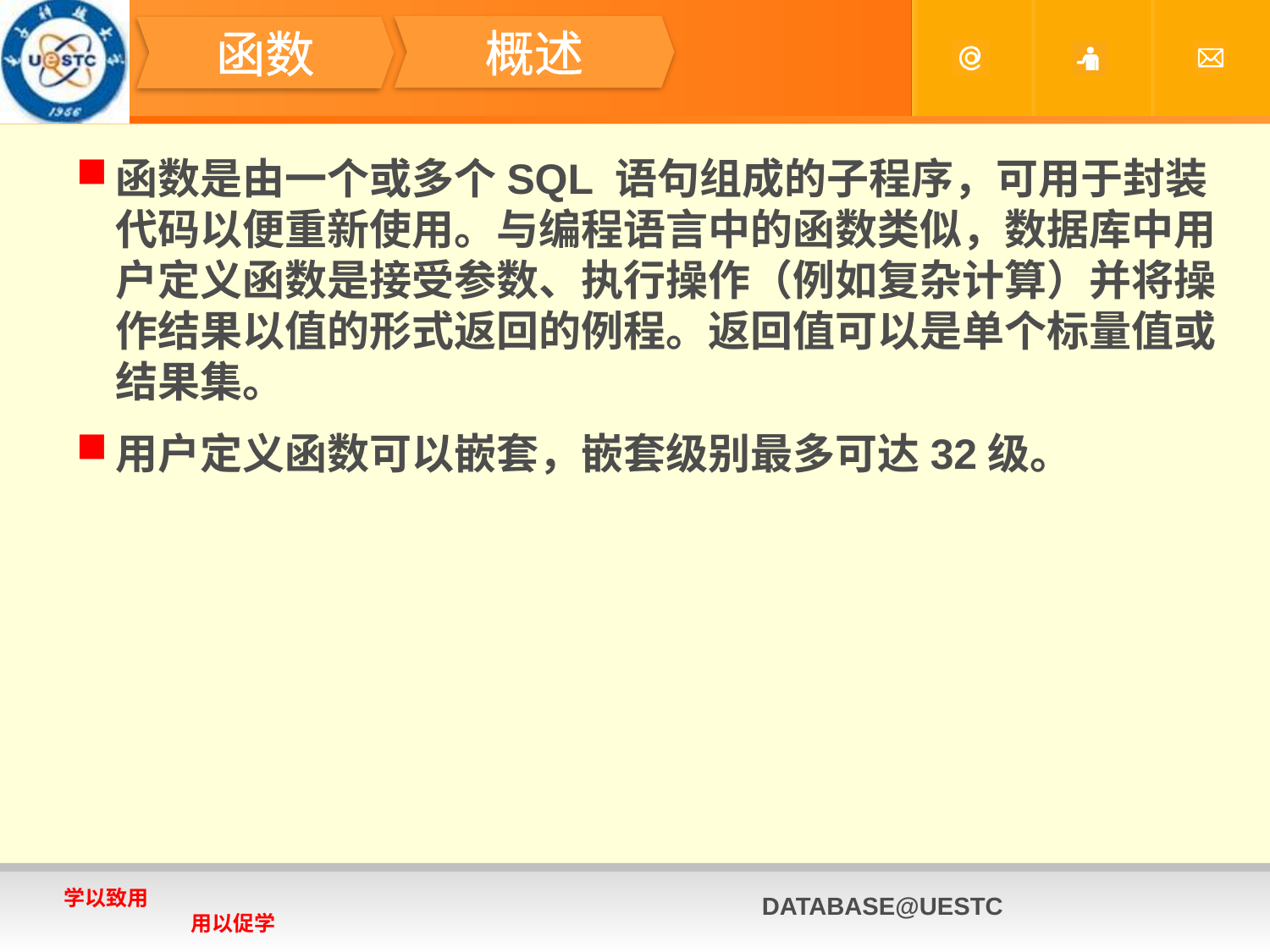

#
概述
函数
函数是由一个或多个SQL 语句组成的子程序，可用于封装代码以便重新使用。与编程语言中的函数类似，数据库中用户定义函数是接受参数、执行操作（例如复杂计算）并将操作结果以值的形式返回的例程。返回值可以是单个标量值或结果集。
用户定义函数可以嵌套，嵌套级别最多可达32级。